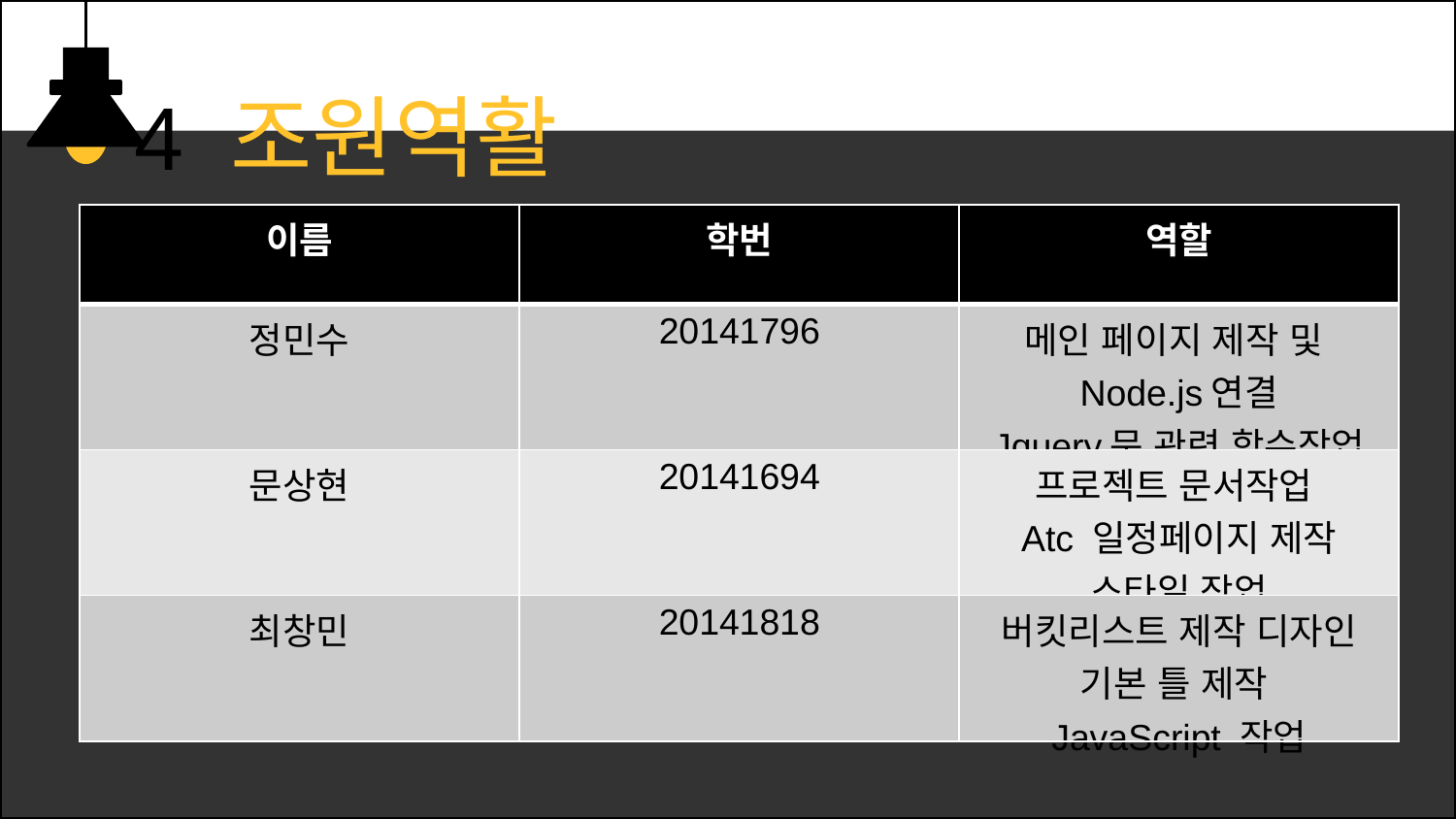

4 조원역활
| 이름 | 학번 | 역할 |
| --- | --- | --- |
| 정민수 | 20141796 | 메인 페이지 제작 및 Node.js연결 Jquery문 관련 함수작업 |
| 문상현 | 20141694 | 프로젝트 문서작업 Atc 일정페이지 제작 스타일 작업 |
| 최창민 | 20141818 | 버킷리스트 제작 디자인 기본 틀 제작 JavaScript 작업 |